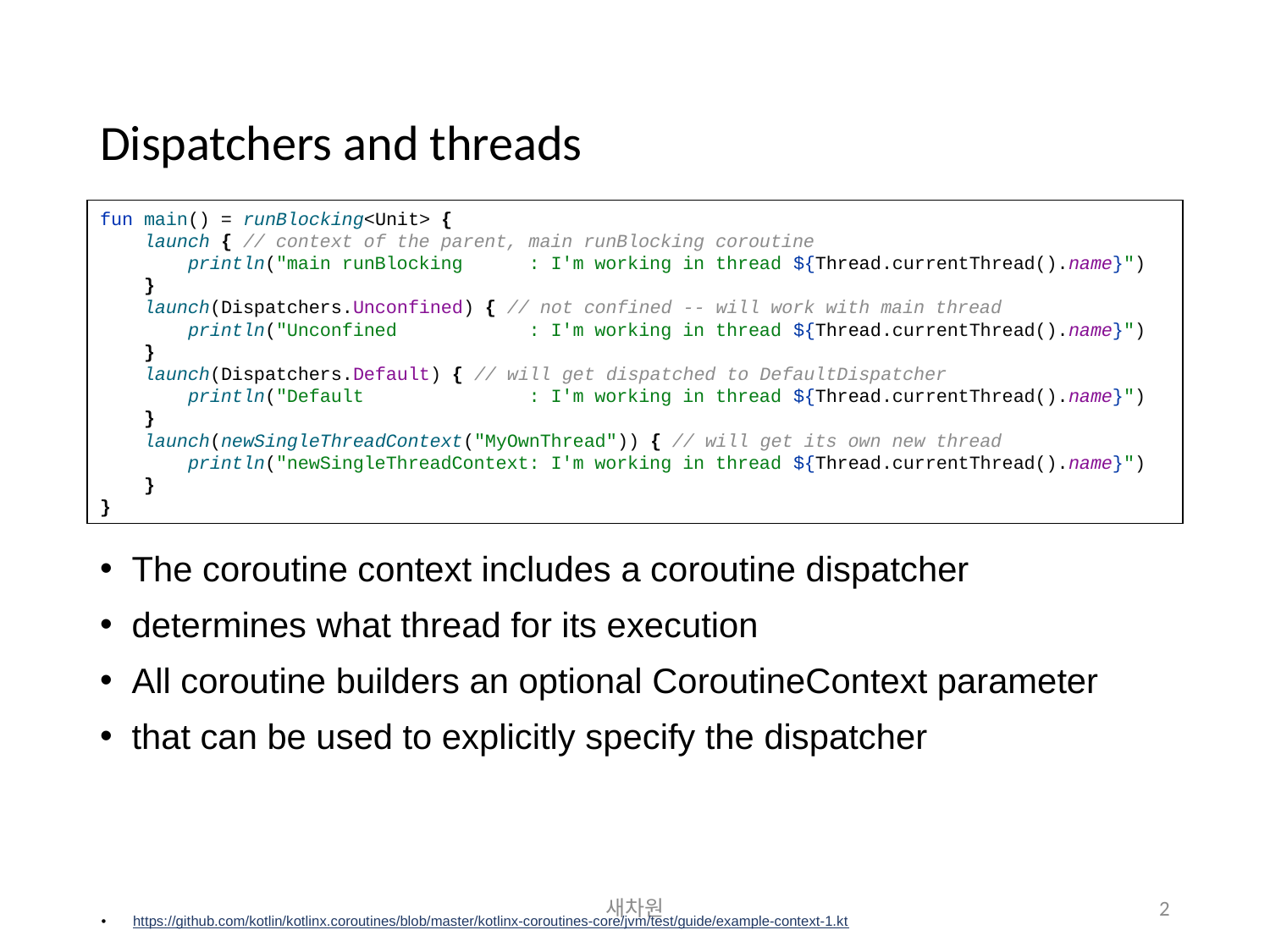

# Dispatchers and threads
fun main() = runBlocking<Unit> {
    launch { // context of the parent, main runBlocking coroutine
        println("main runBlocking      : I'm working in thread ${Thread.currentThread().name}")
    }
    launch(Dispatchers.Unconfined) { // not confined -- will work with main thread
        println("Unconfined            : I'm working in thread ${Thread.currentThread().name}")
    }
    launch(Dispatchers.Default) { // will get dispatched to DefaultDispatcher
        println("Default               : I'm working in thread ${Thread.currentThread().name}")
    }
    launch(newSingleThreadContext("MyOwnThread")) { // will get its own new thread
        println("newSingleThreadContext: I'm working in thread ${Thread.currentThread().name}")
    }
}
The coroutine context includes a coroutine dispatcher
determines what thread for its execution
All coroutine builders an optional CoroutineContext parameter
that can be used to explicitly specify the dispatcher
새차원
2
https://github.com/kotlin/kotlinx.coroutines/blob/master/kotlinx-coroutines-core/jvm/test/guide/example-context-1.kt